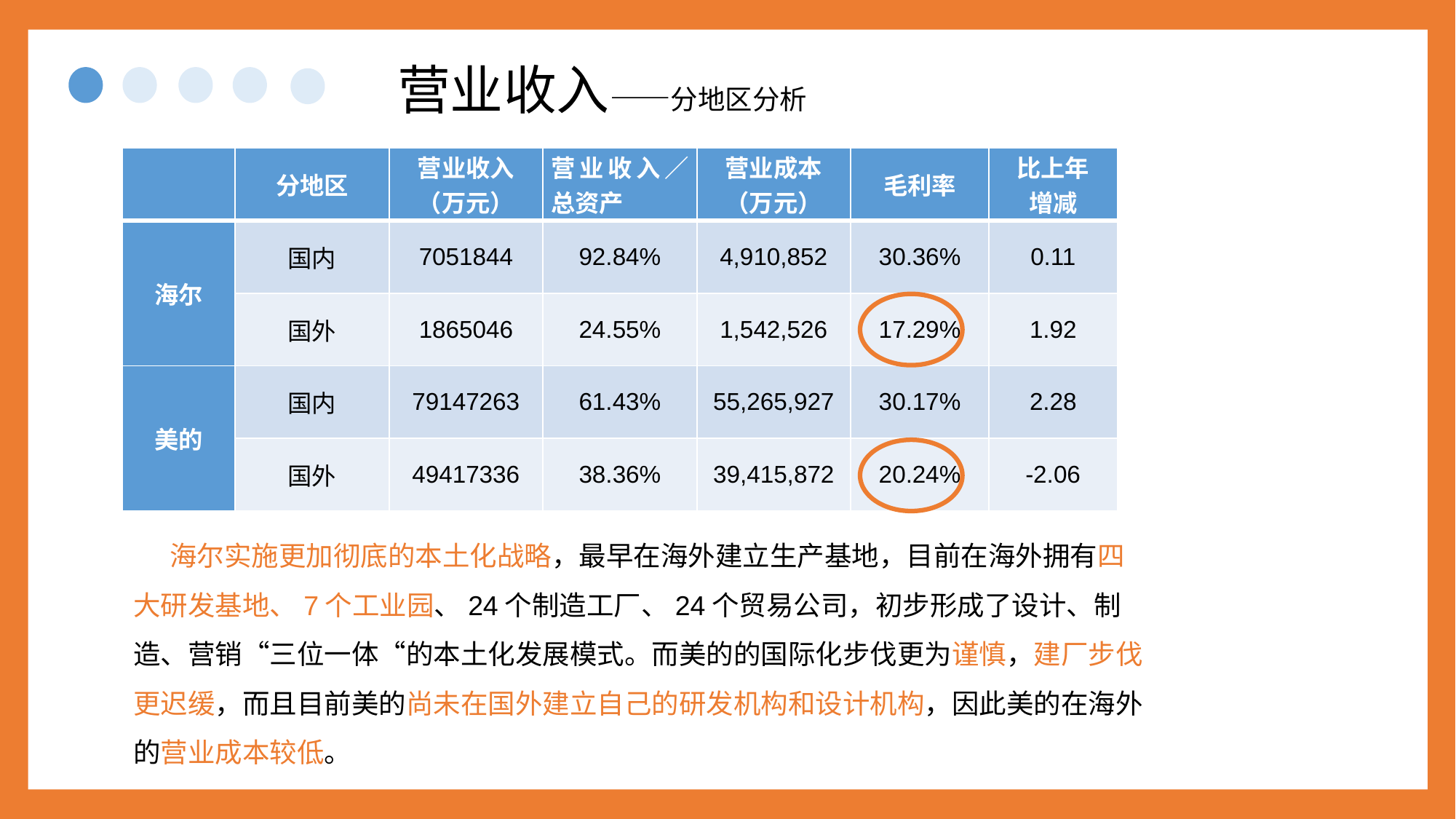

营业收入——分地区分析

|  | 分地区 | 营业收入（万元） | 营业收入／总资产 | 营业成本 （万元） | 毛利率 | 比上年 增减 |
| --- | --- | --- | --- | --- | --- | --- |
| 海尔 | 国内 | 7051844 | 92.84% | 4,910,852 | 30.36% | 0.11 |
|  | 国外 | 1865046 | 24.55% | 1,542,526 | 17.29% | 1.92 |
| 美的 | 国内 | 79147263 | 61.43% | 55,265,927 | 30.17% | 2.28 |
|  | 国外 | 49417336 | 38.36% | 39,415,872 | 20.24% | -2.06 |

海尔实施更加彻底的本土化战略，最早在海外建立生产基地，目前在海外拥有四大研发基地、7个工业园、24个制造工厂、24个贸易公司，初步形成了设计、制造、营销“三位一体“的本土化发展模式。而美的的国际化步伐更为谨慎，建厂步伐更迟缓，而且目前美的尚未在国外建立自己的研发机构和设计机构，因此美的在海外的营业成本较低。